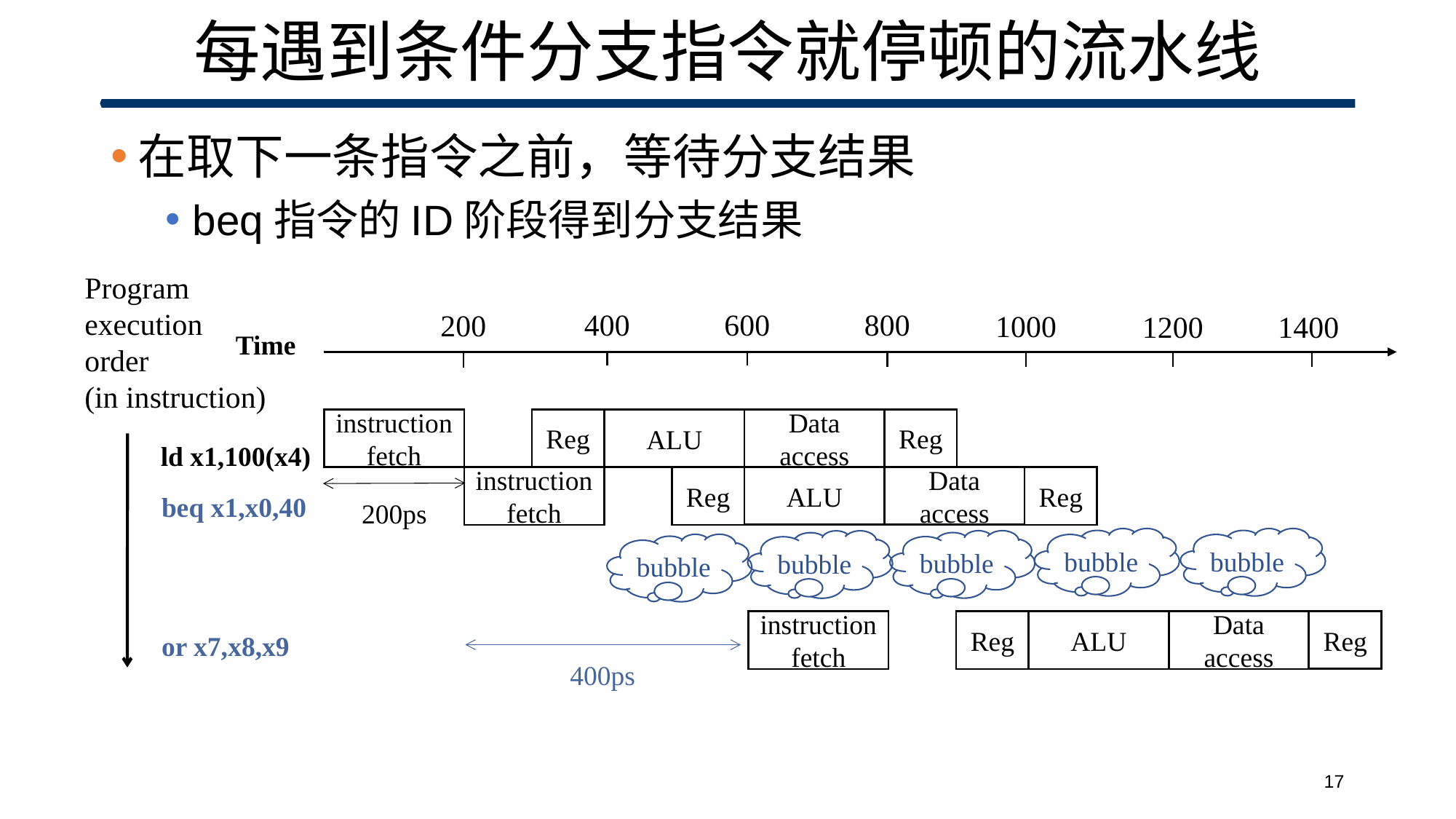

# 每遇到条件分支指令就停顿的流水线
在取下一条指令之前，等待分支结果
beq指令的ID阶段得到分支结果
Program
execution
order
(in instruction)
600
800
400
200
1000
1200
1400
Time
instruction fetch
Reg
ALU
Data access
Reg
ld x1,100(x4)
ALU
Data access
instruction fetch
Reg
Reg
beq x1,x0,40
200ps

bubble

bubble

bubble

bubble

bubble
ALU
Data access
Reg
instruction fetch
Reg
or x7,x8,x9
400ps
17